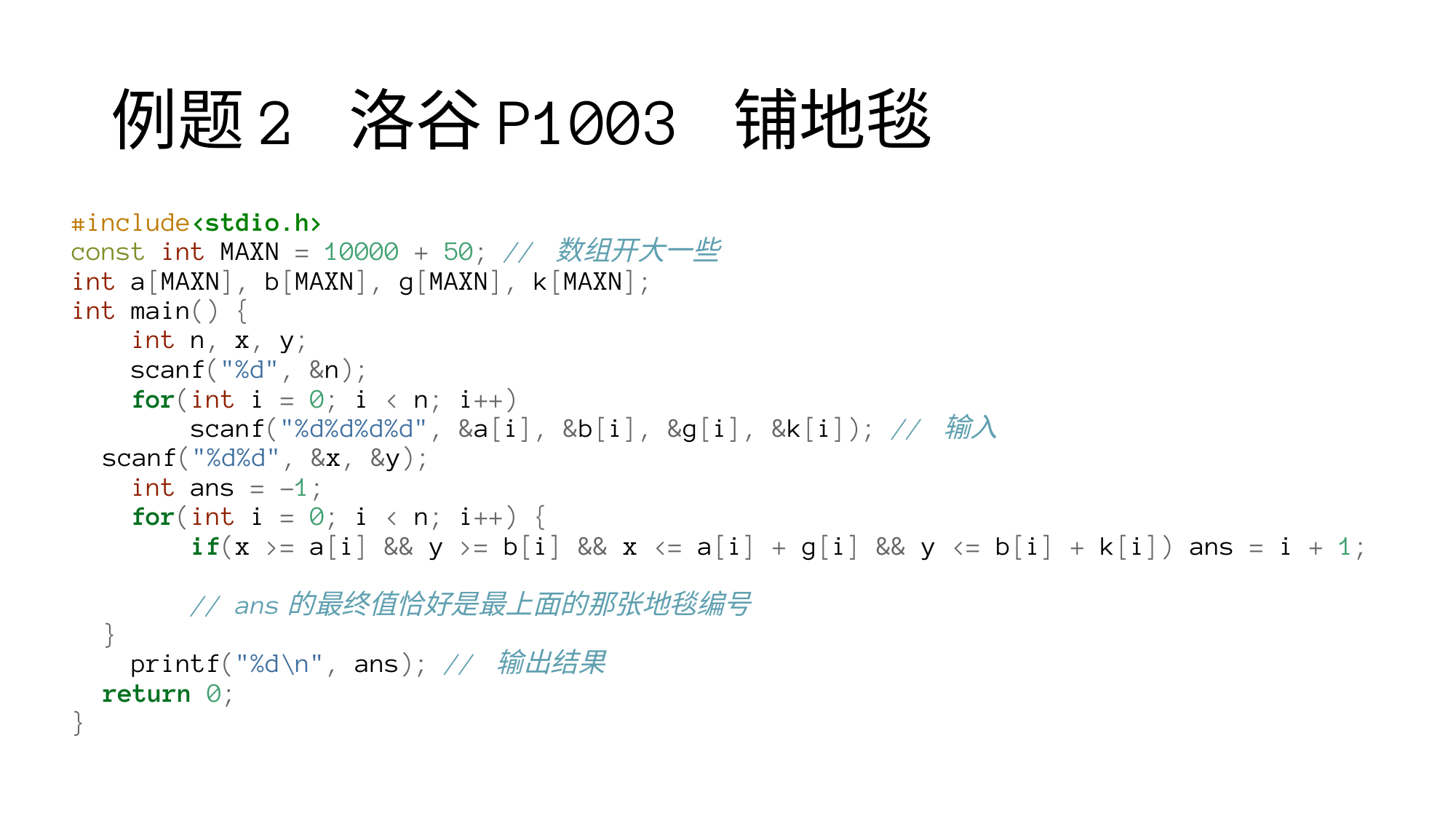

# 例题2 洛谷P1003 铺地毯
#include<stdio.h>
const int MAXN = 10000 + 50; // 数组开大一些
int a[MAXN], b[MAXN], g[MAXN], k[MAXN];
int main() {
    int n, x, y;
    scanf("%d", &n);
    for(int i = 0; i < n; i++)
        scanf("%d%d%d%d", &a[i], &b[i], &g[i], &k[i]); // 输入
    scanf("%d%d", &x, &y);
    int ans = -1;
    for(int i = 0; i < n; i++) {
        if(x >= a[i] && y >= b[i] && x <= a[i] + g[i] && y <= b[i] + k[i]) ans = i + 1;
        // ans的最终值恰好是最上面的那张地毯编号
    }
    printf("%d\n", ans); // 输出结果
    return 0;
}